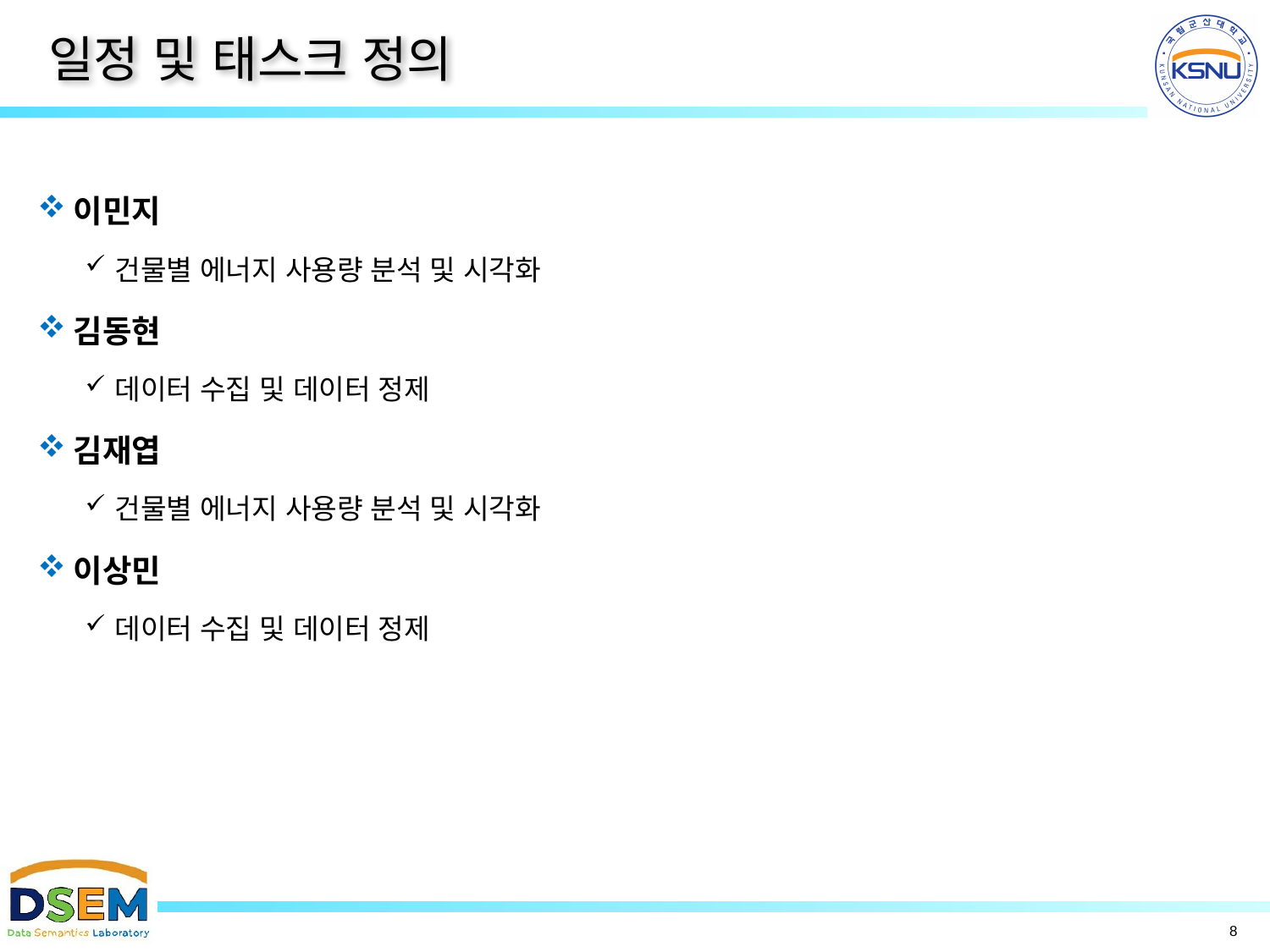

# 일정 및 태스크 정의

이민지
건물별 에너지 사용량 분석 및 시각화
김동현
데이터 수집 및 데이터 정제
김재엽
건물별 에너지 사용량 분석 및 시각화
이상민
데이터 수집 및 데이터 정제

8